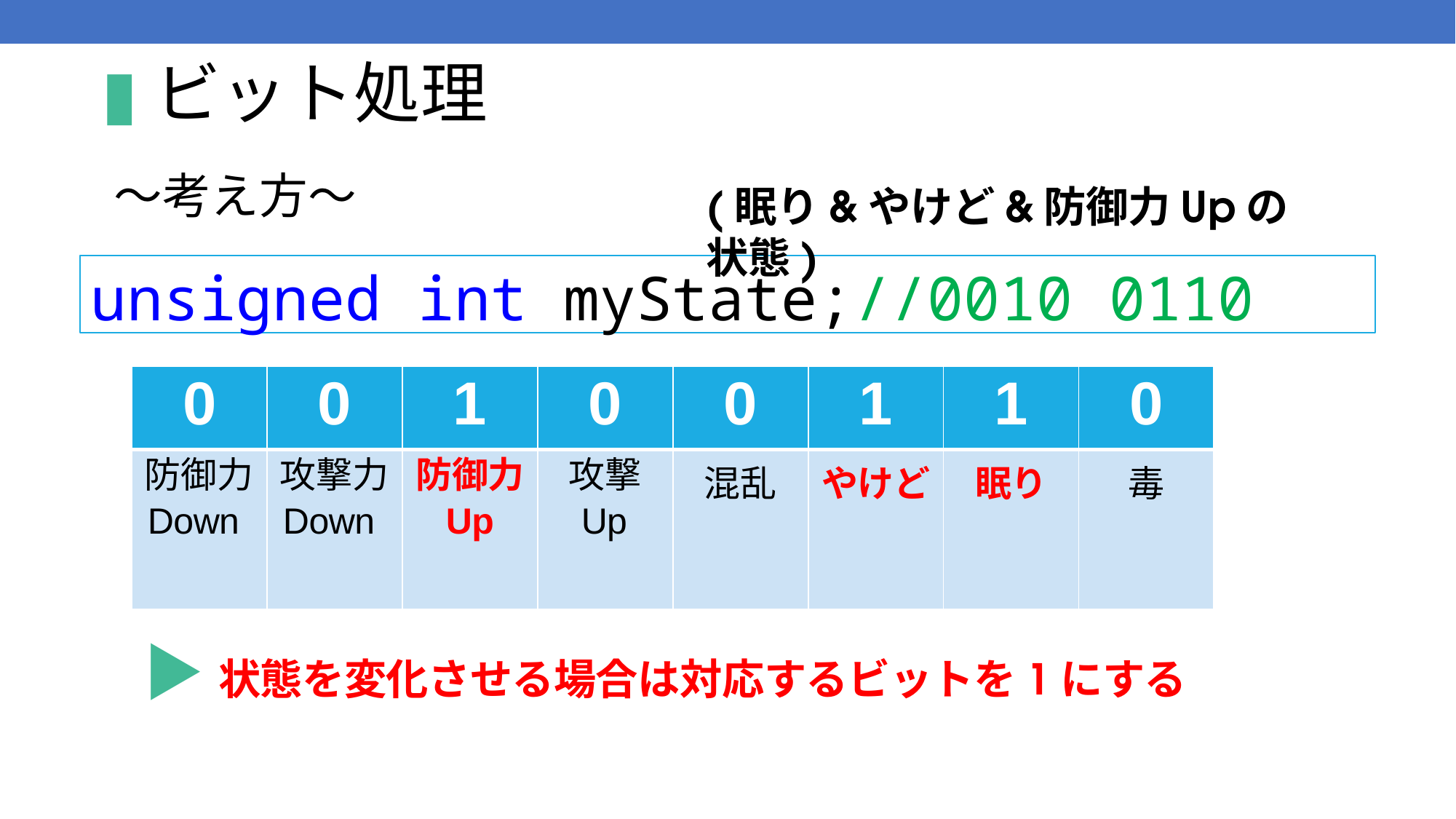

# ▮ビット処理
～考え方～
(眠り&やけど&防御力Upの状態)
unsigned int myState;	//0010 0110
| 0 | 0 | 1 | 0 | 0 | 1 | 1 | 0 |
| --- | --- | --- | --- | --- | --- | --- | --- |
| 防御力 Down | 攻撃力 Down | 防御力 Up | 攻撃 Up | 混乱 | やけど | 眠り | 毒 |
▶状態を変化させる場合は対応するビットを1にする